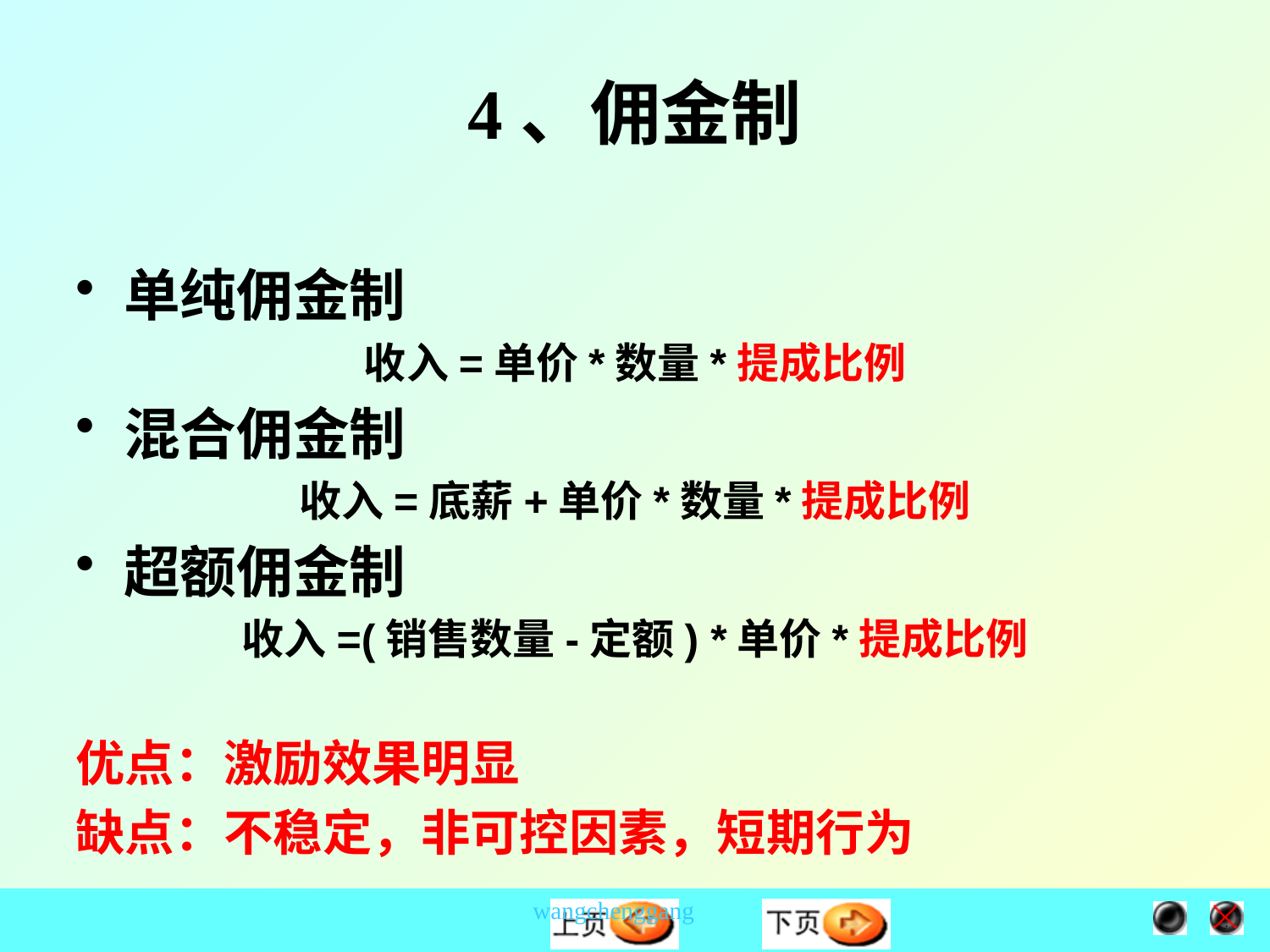

# 4、佣金制
单纯佣金制
收入=单价*数量*提成比例
混合佣金制
收入=底薪+单价*数量*提成比例
超额佣金制
收入=(销售数量-定额) *单价*提成比例

优点：激励效果明显
缺点：不稳定，非可控因素，短期行为

wangchenggang